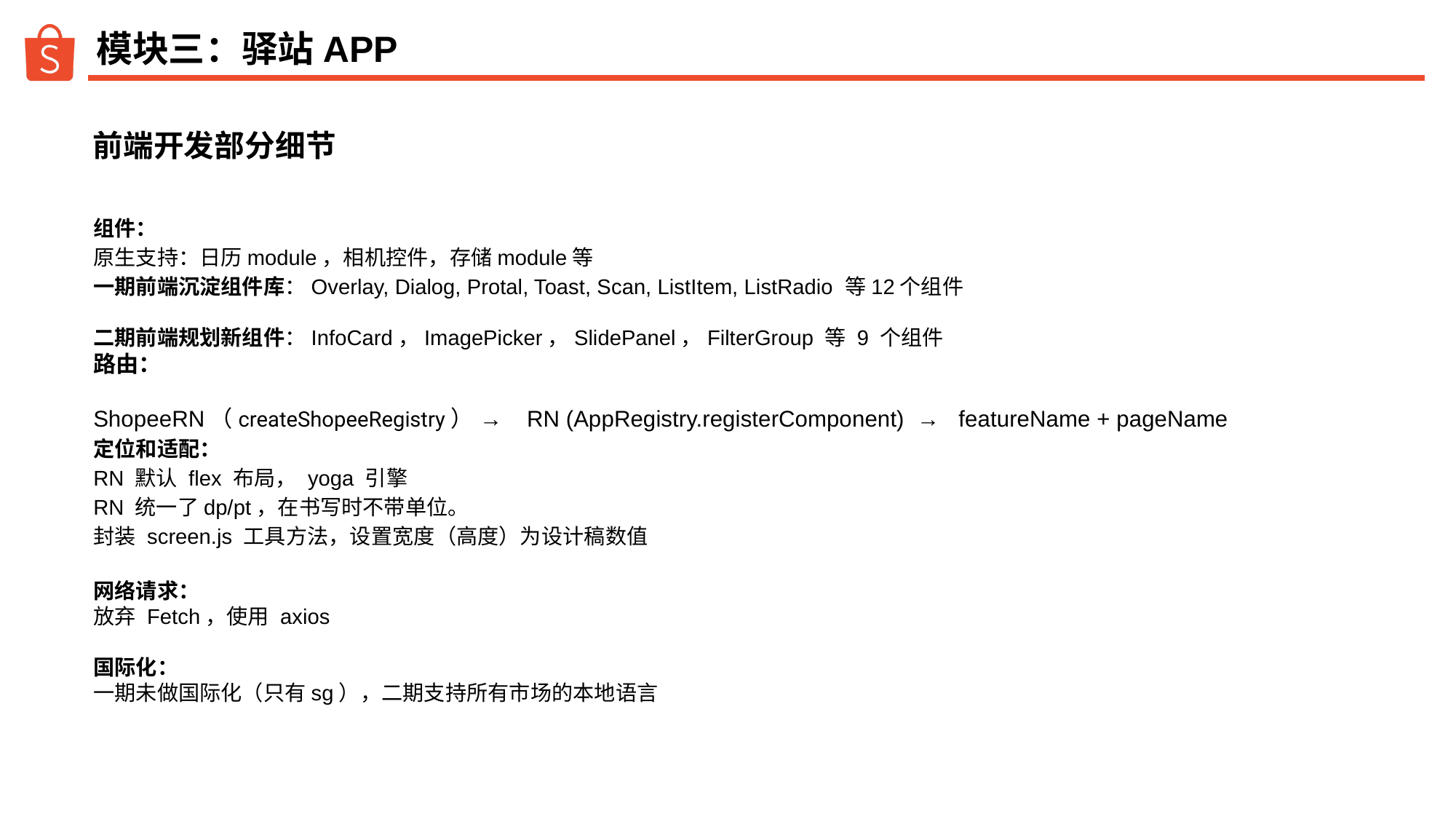

# 模块三：驿站APP
前端开发部分细节
组件：
原生支持：日历module，相机控件，存储module等
一期前端沉淀组件库：Overlay, Dialog, Protal, Toast, Scan, ListItem, ListRadio 等12个组件
二期前端规划新组件：InfoCard，ImagePicker，SlidePanel，FilterGroup 等 9 个组件
路由：
ShopeeRN（createShopeeRegistry） →   RN (AppRegistry.registerComponent)  →   featureName + pageName
定位和适配：
RN 默认 flex 布局， yoga 引擎
RN 统一了dp/pt，在书写时不带单位。
封装 screen.js 工具方法，设置宽度（高度）为设计稿数值

网络请求：
放弃 Fetch，使用 axios

国际化：
一期未做国际化（只有sg），二期支持所有市场的本地语言